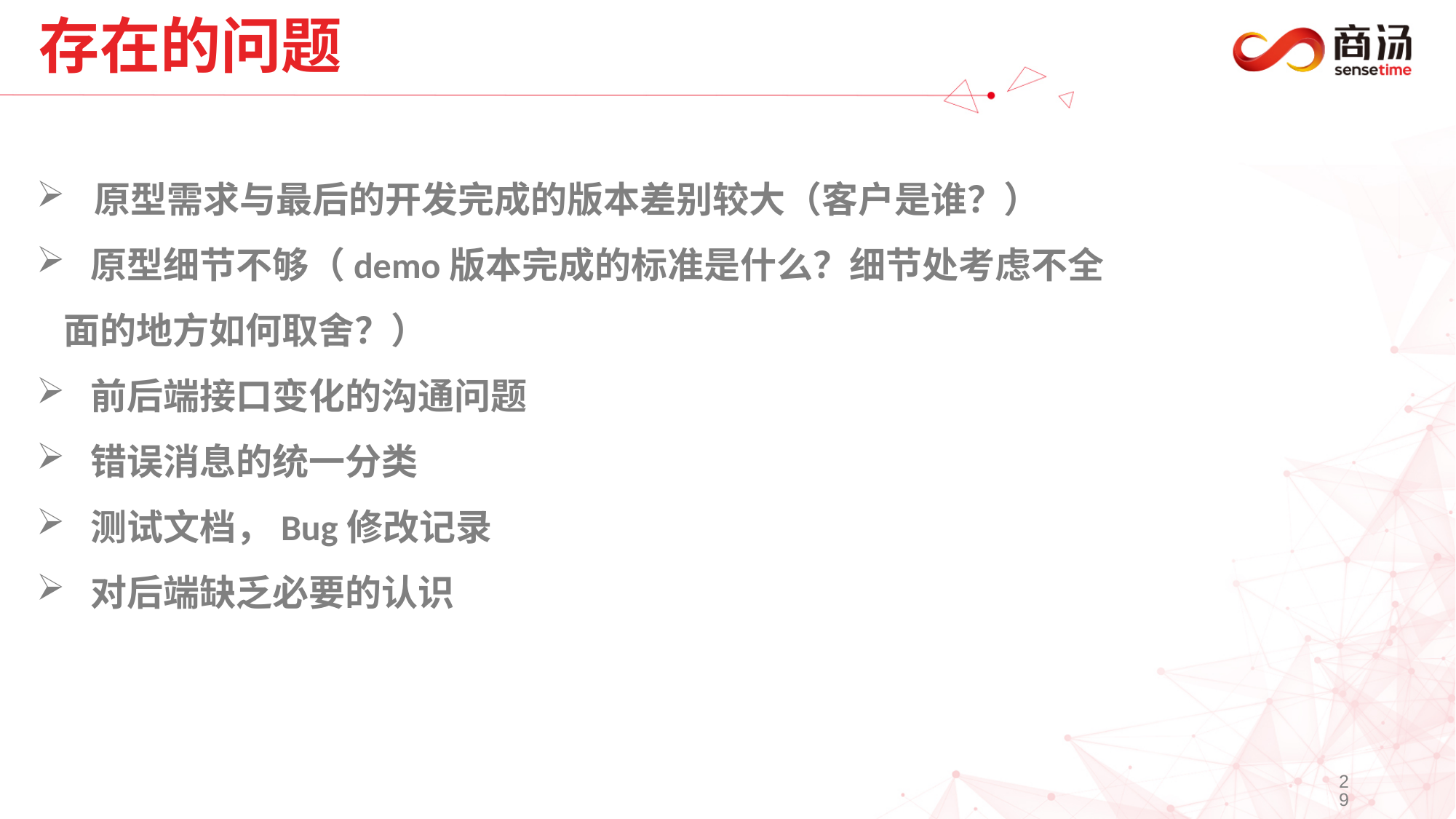

# 存在的问题
  原型需求与最后的开发完成的版本差别较大（客户是谁？）
  原型细节不够（demo版本完成的标准是什么？细节处考虑不全面的地方如何取舍？）
  前后端接口变化的沟通问题
  错误消息的统一分类
  测试文档，Bug修改记录
  对后端缺乏必要的认识

29